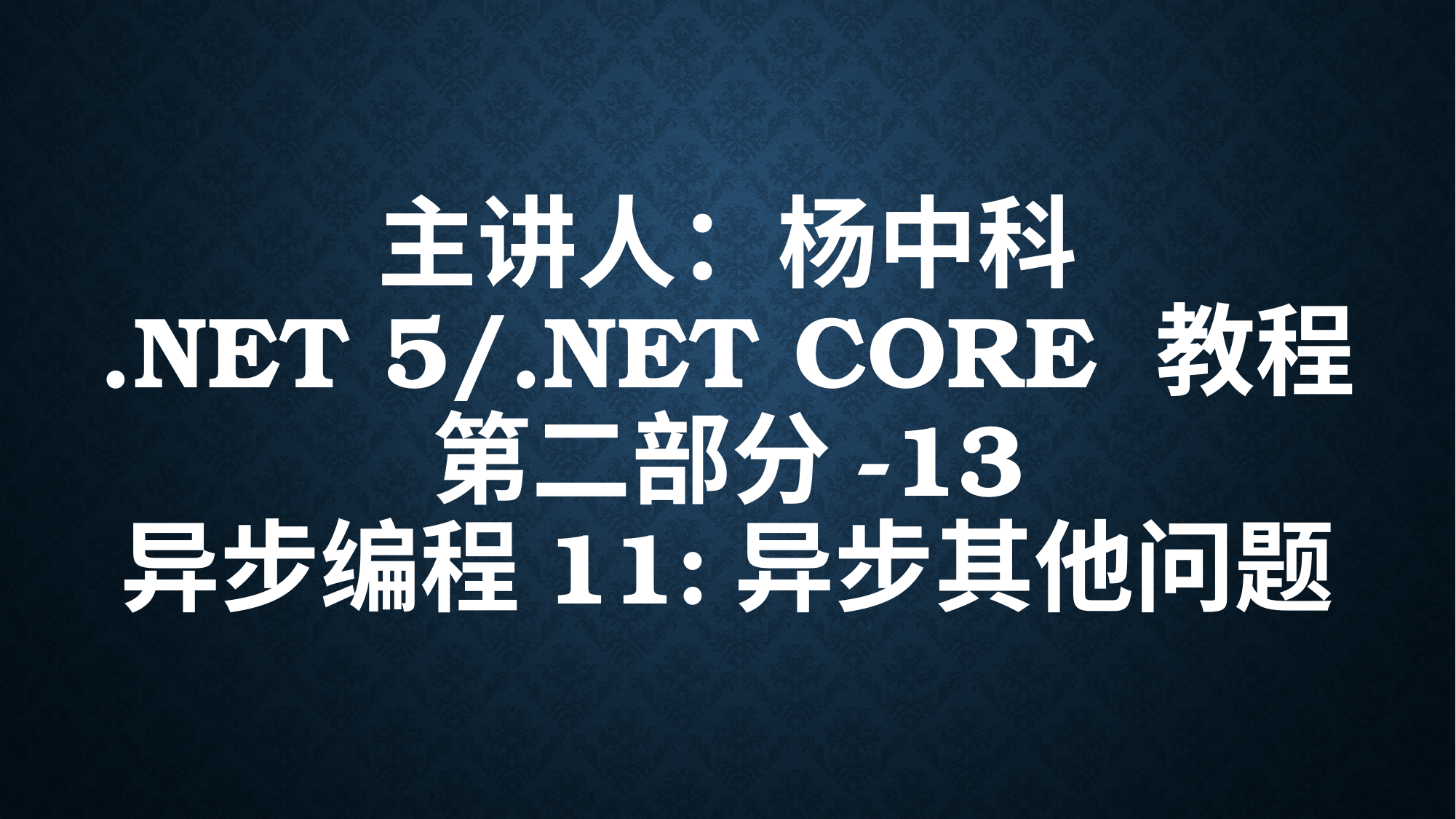

# 主讲人：杨中科 .NET 5/.NET Core 教程 第二部分-13 异步编程11:异步其他问题